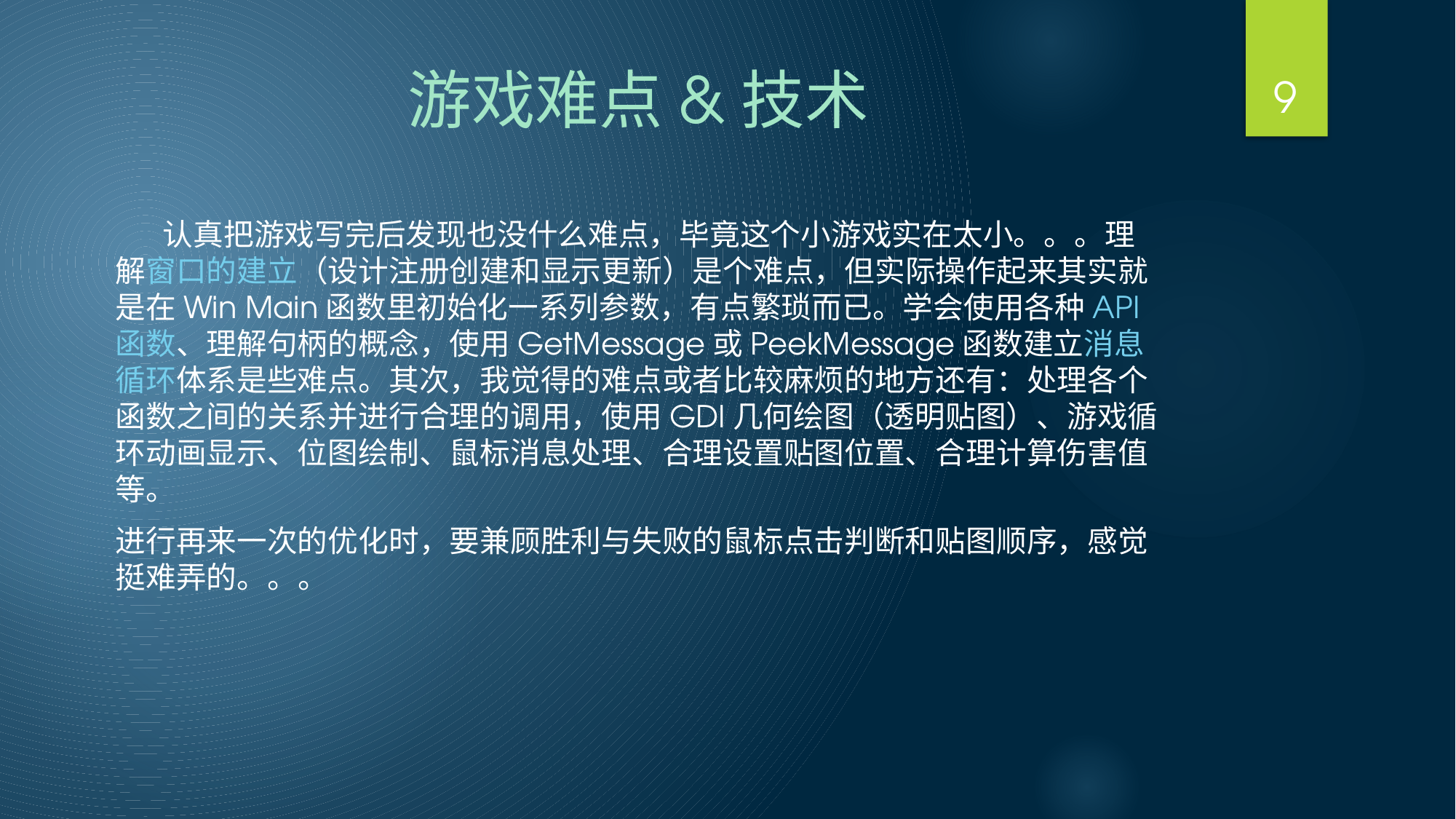

9
# 游戏难点&技术
      认真把游戏写完后发现也没什么难点，毕竟这个小游戏实在太小。。。理解窗口的建立（设计注册创建和显示更新）是个难点，但实际操作起来其实就是在Win Main函数里初始化一系列参数，有点繁琐而已。学会使用各种API函数、理解句柄的概念，使用GetMessage或PeekMessage函数建立消息循环体系是些难点。其次，我觉得的难点或者比较麻烦的地方还有：处理各个函数之间的关系并进行合理的调用，使用GDI几何绘图（透明贴图）、游戏循环动画显示、位图绘制、鼠标消息处理、合理设置贴图位置、合理计算伤害值等。
进行再来一次的优化时，要兼顾胜利与失败的鼠标点击判断和贴图顺序，感觉挺难弄的。。。